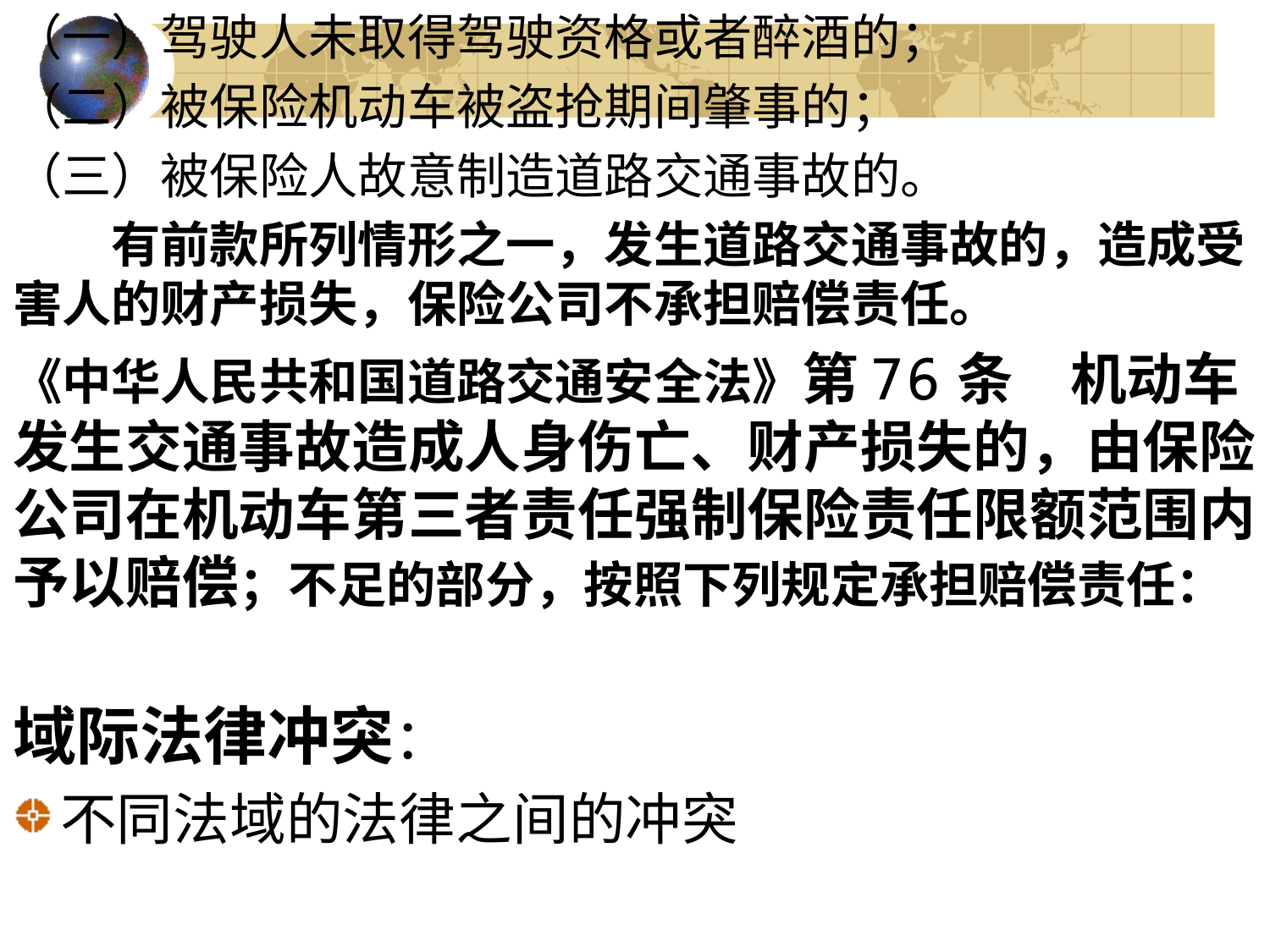

（一）驾驶人未取得驾驶资格或者醉酒的；
（二）被保险机动车被盗抢期间肇事的；
（三）被保险人故意制造道路交通事故的。
　　有前款所列情形之一，发生道路交通事故的，造成受害人的财产损失，保险公司不承担赔偿责任。
《中华人民共和国道路交通安全法》第76条　机动车发生交通事故造成人身伤亡、财产损失的，由保险公司在机动车第三者责任强制保险责任限额范围内予以赔偿；不足的部分，按照下列规定承担赔偿责任：

域际法律冲突：
不同法域的法律之间的冲突